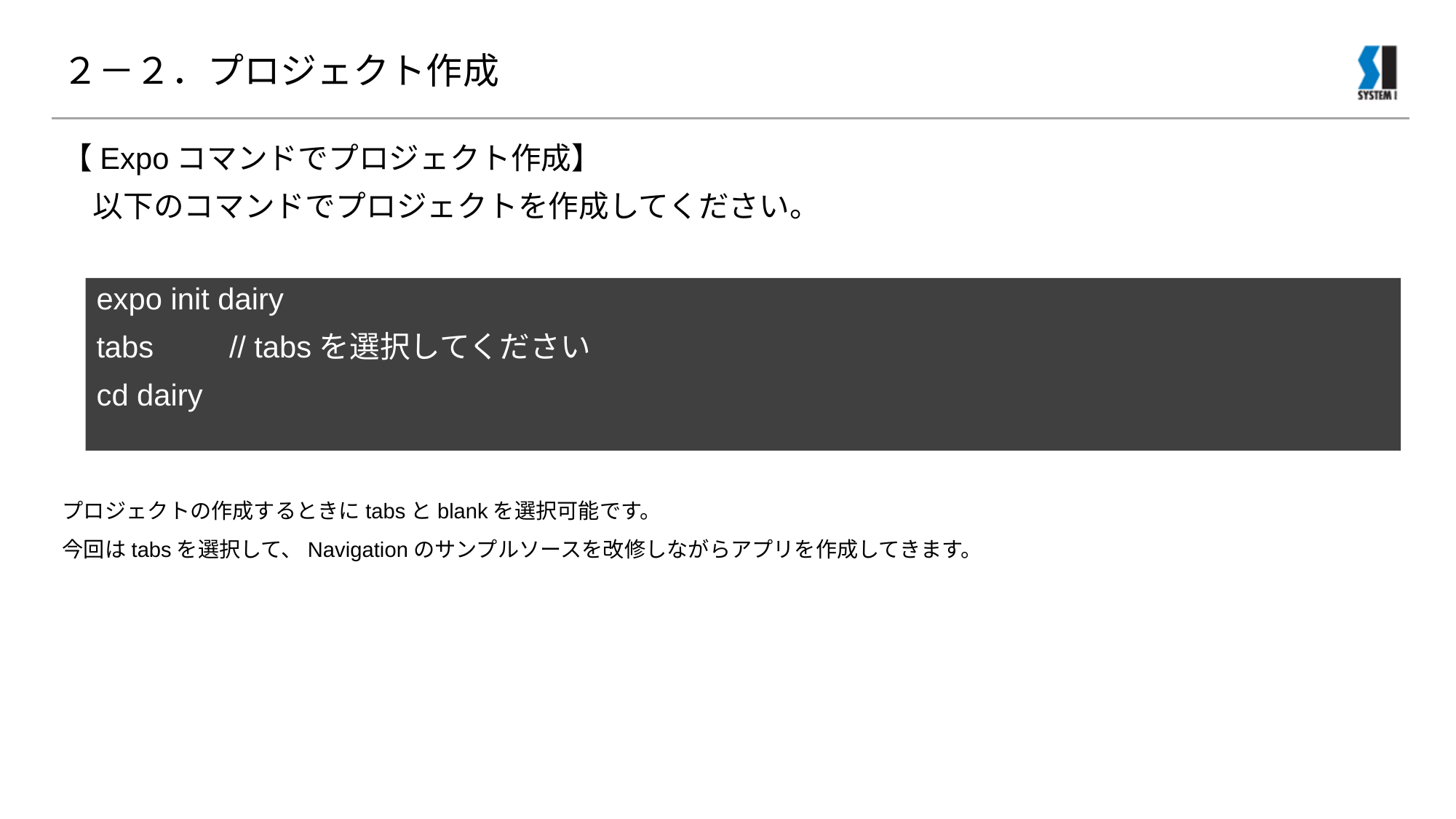

# ２－２．プロジェクト作成
【Expoコマンドでプロジェクト作成】
　以下のコマンドでプロジェクトを作成してください。
expo init dairy
tabs　　// tabsを選択してください
cd dairy
プロジェクトの作成するときにtabsとblankを選択可能です。
今回はtabsを選択して、Navigationのサンプルソースを改修しながらアプリを作成してきます。